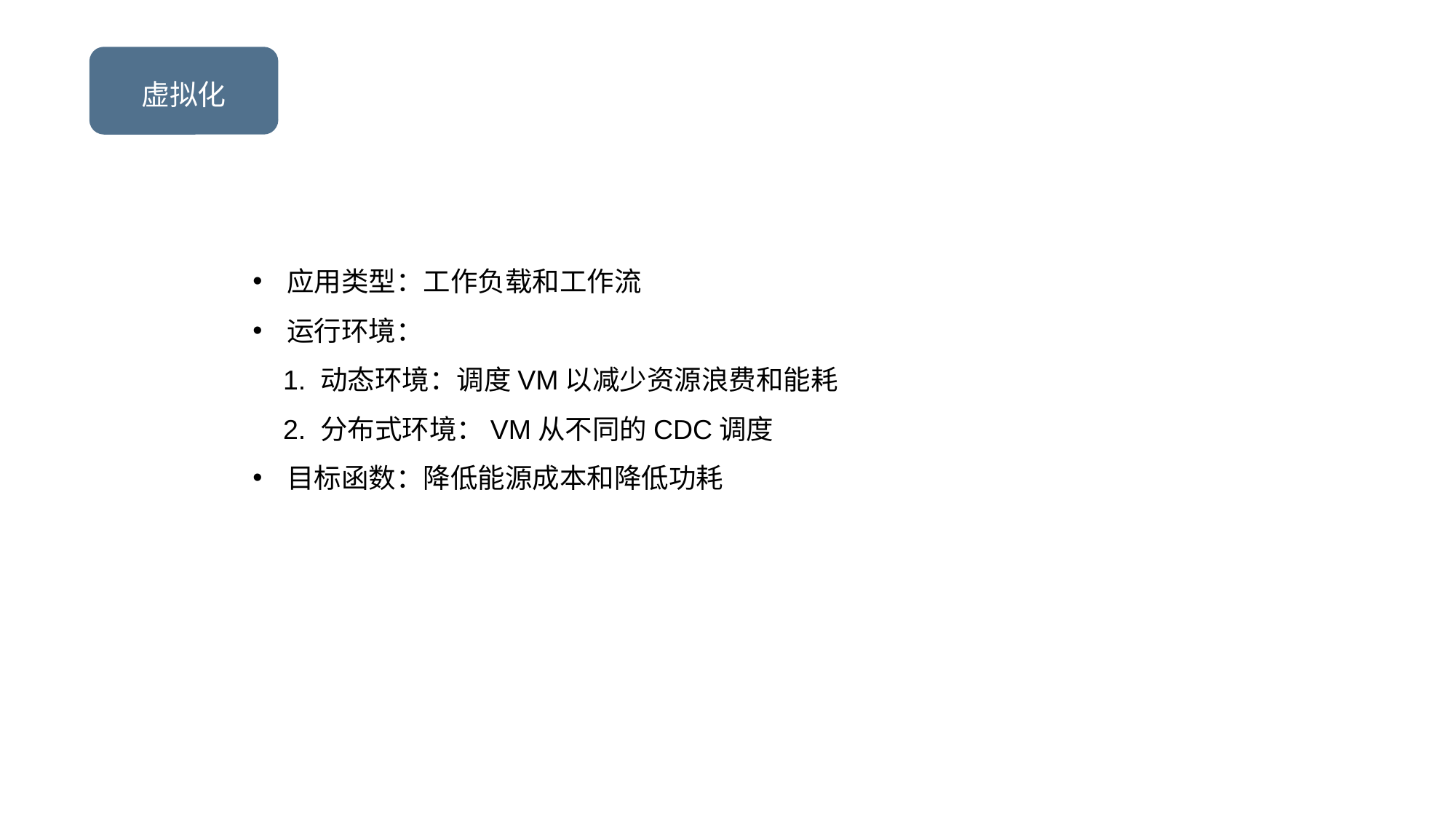

虚拟化
应用类型：工作负载和工作流
运行环境：
    1. 动态环境：调度VM以减少资源浪费和能耗
    2. 分布式环境：VM从不同的CDC调度
目标函数：降低能源成本和降低功耗